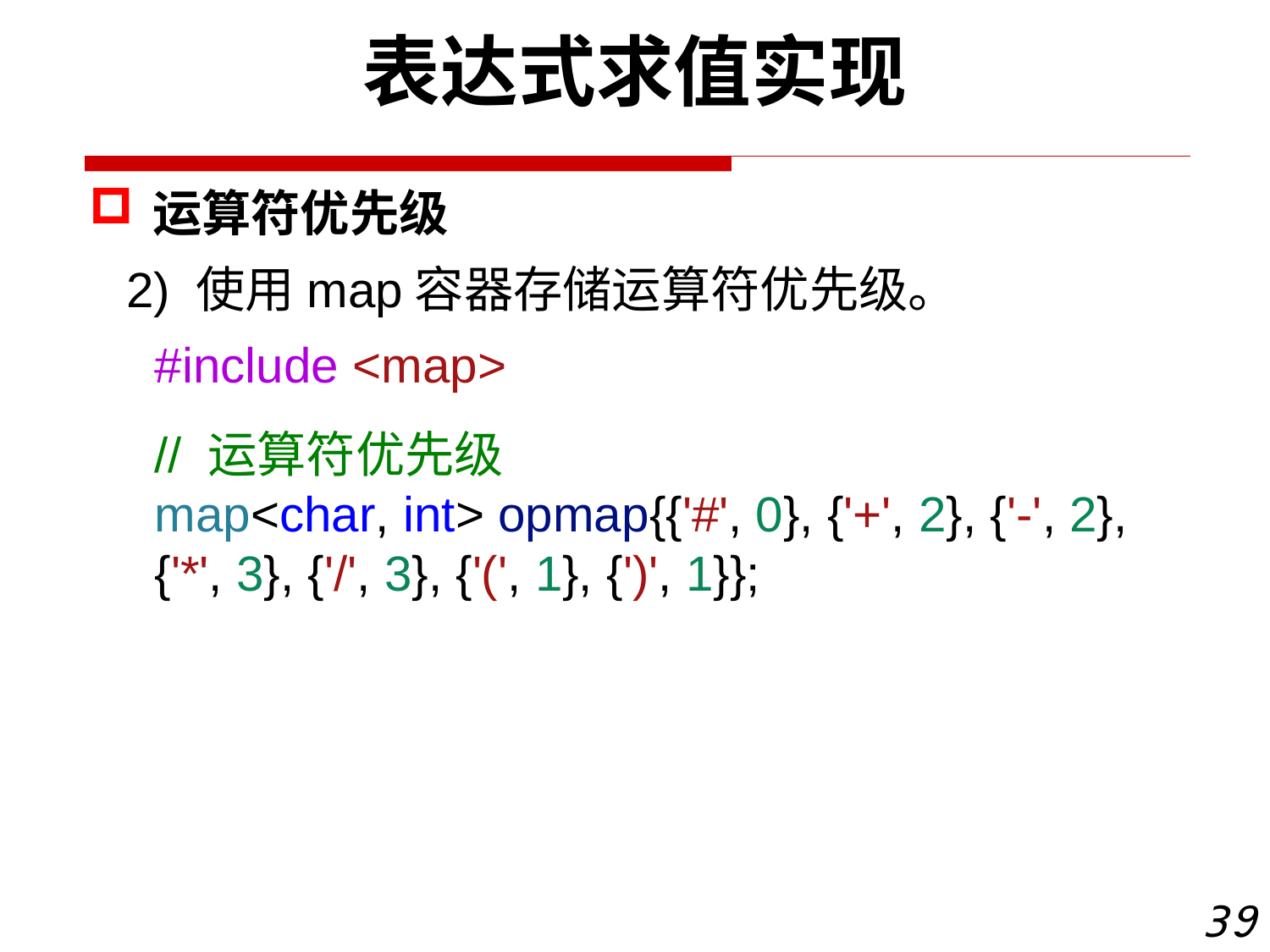

表达式求值实现
运算符优先级
2) 使用map容器存储运算符优先级。
#include <map>
// 运算符优先级
map<char, int> opmap{{'#', 0}, {'+', 2}, {'-', 2}, {'*', 3}, {'/', 3}, {'(', 1}, {')', 1}};
39